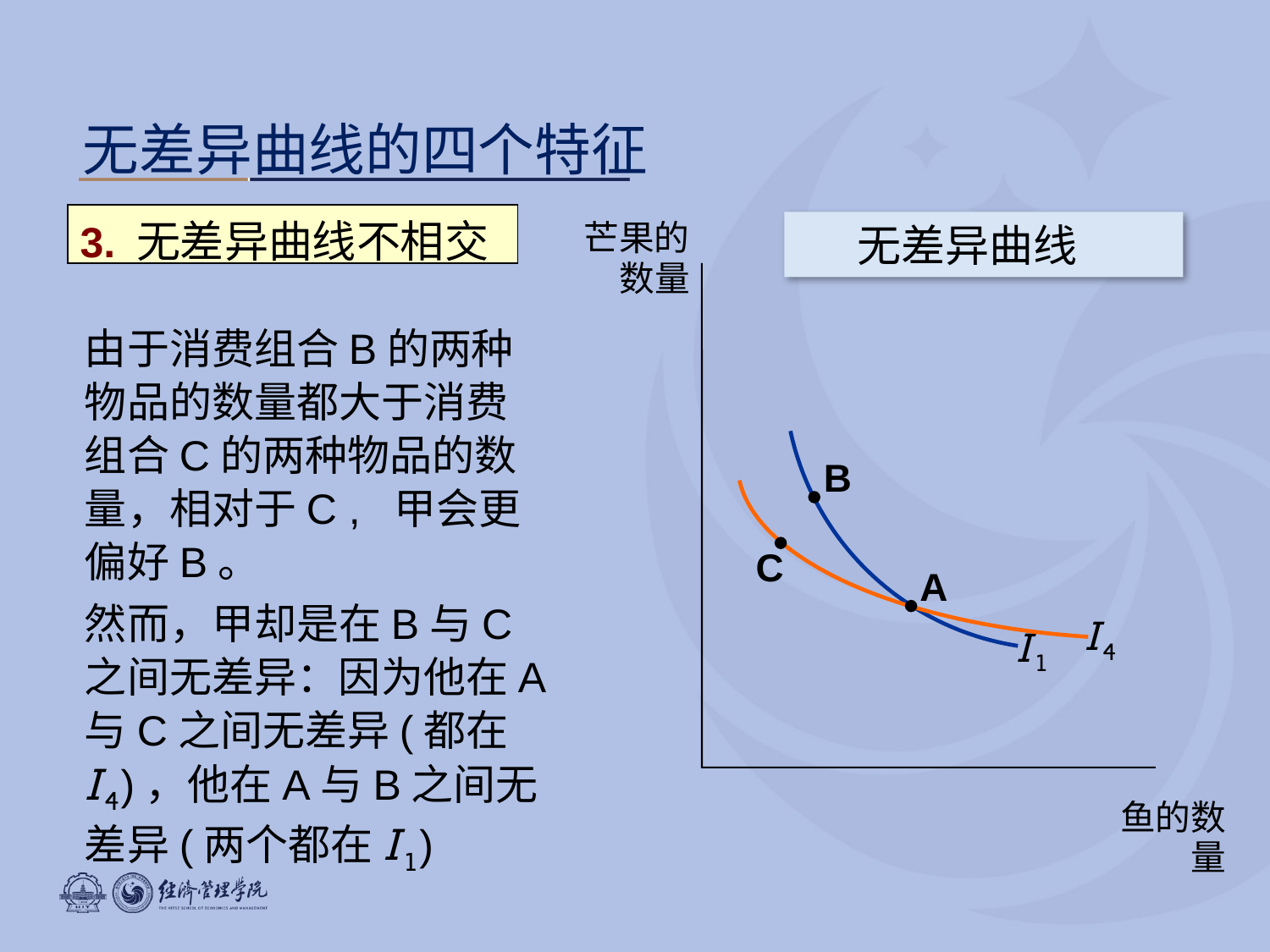

无差异曲线的四个特征
3.	无差异曲线不相交
     无差异曲线
芒果的数量

由于消费组合B的两种物品的数量都大于消费组合C的两种物品的数量，相对于C ,  甲会更偏好B。
然而，甲却是在B与C之间无差异：因为他在A与C之间无差异(都在I4)，他在A与B之间无差异(两个都在I1)

B

I4

C
A

I1
鱼的数量